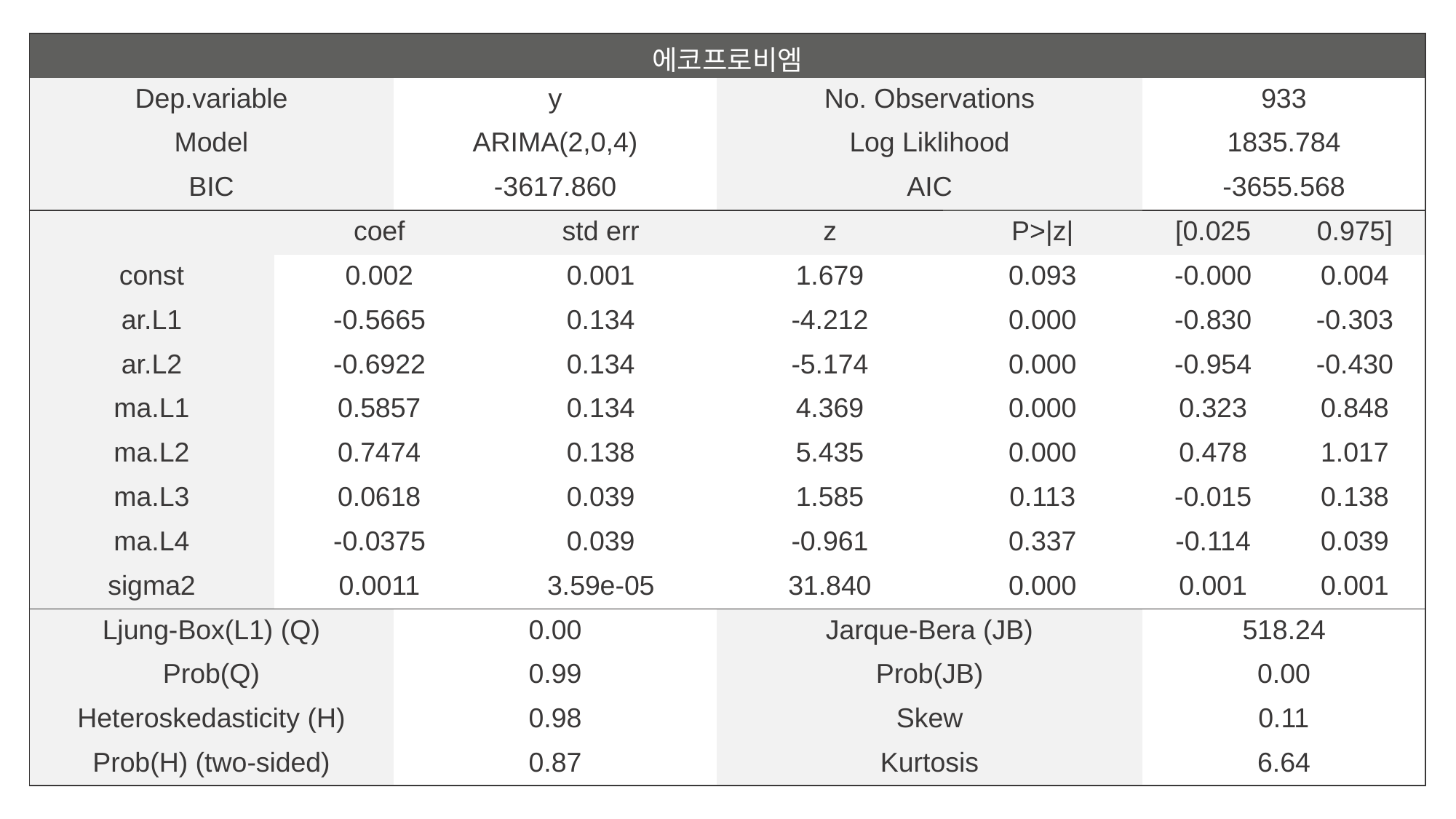

| 에코프로비엠 |  |  |  |  |  |  |  |
| --- | --- | --- | --- | --- | --- | --- | --- |
| Dep.variable |  | y |  | No. Observations | No. Observations | 933 |  |
| Model |  | ARIMA(2,0,4) |  | Log Liklihood | Log Liklihood | 1835.784 |  |
| BIC |  | -3617.860 |  | AIC | AIC | -3655.568 |  |
|  | coef |  | std err | z | P>|z| | [0.025 | 0.975] |
| const | 0.002 |  | 0.001 | 1.679 | 0.093 | -0.000 | 0.004 |
| ar.L1 | -0.5665 |  | 0.134 | -4.212 | 0.000 | -0.830 | -0.303 |
| ar.L2 | -0.6922 |  | 0.134 | -5.174 | 0.000 | -0.954 | -0.430 |
| ma.L1 | 0.5857 |  | 0.134 | 4.369 | 0.000 | 0.323 | 0.848 |
| ma.L2 | 0.7474 |  | 0.138 | 5.435 | 0.000 | 0.478 | 1.017 |
| ma.L3 | 0.0618 |  | 0.039 | 1.585 | 0.113 | -0.015 | 0.138 |
| ma.L4 | -0.0375 |  | 0.039 | -0.961 | 0.337 | -0.114 | 0.039 |
| sigma2 | 0.0011 |  | 3.59e-05 | 31.840 | 0.000 | 0.001 | 0.001 |
| Ljung-Box(L1) (Q) |  | 0.00 |  | Jarque-Bera (JB) | Jarque-Bera (JB) | 518.24 |  |
| Prob(Q) |  | 0.99 |  | Prob(JB) | Prob(JB) | 0.00 |  |
| Heteroskedasticity (H) |  | 0.98 |  | Skew | Skew | 0.11 |  |
| Prob(H) (two-sided) |  | 0.87 |  | Kurtosis | Kurtosis | 6.64 |  |

ARMA Fitting
Part 3